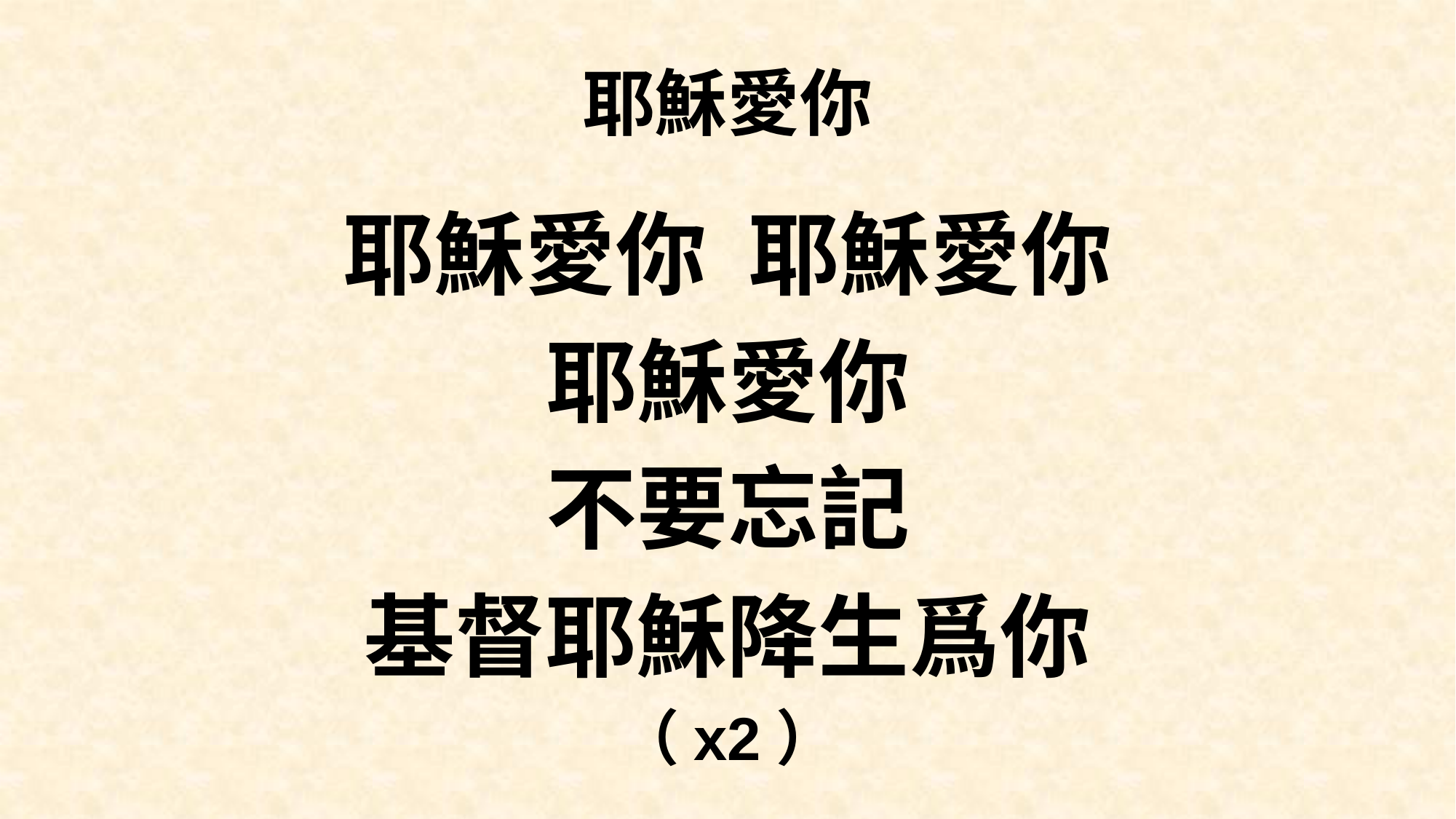

# 耶穌愛你
耶穌愛你  耶穌愛你
耶穌愛你
不要忘記
基督耶穌降生爲你
（x2）